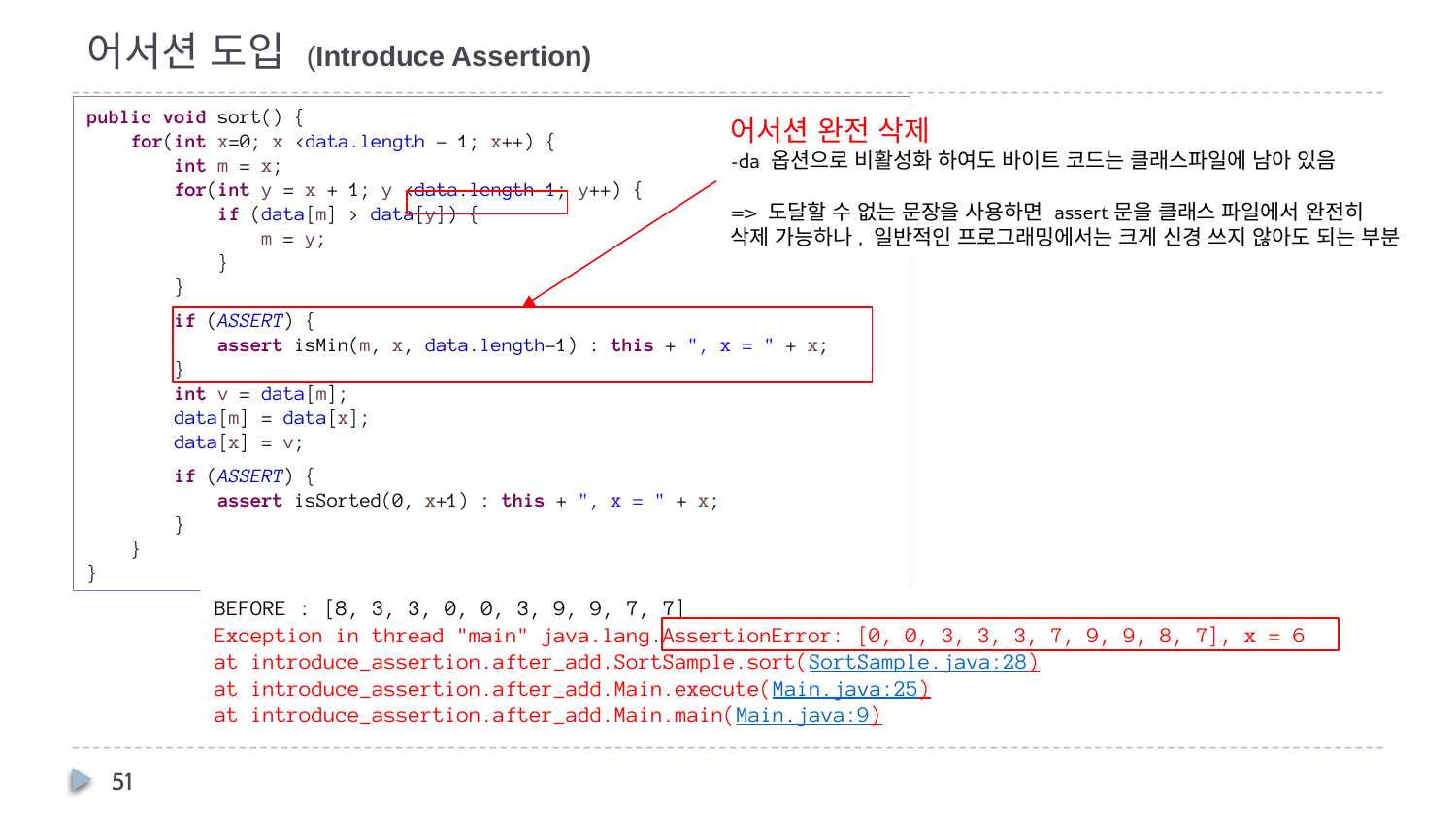

# 어서션 도입 (Introduce Assertion)
public void sort() {
    for(int x=0; x <data.length - 1; x++) {
        int m = x;
        for(int y = x + 1; y <data.length-1; y++) {
            if (data[m] > data[y]) {
                m = y;
            }
        }

        if (ASSERT) {
            assert isMin(m, x, data.length-1) : this + ", x = " + x;
        }
        int v = data[m];
        data[m] = data[x];
        data[x] = v;

        if (ASSERT) {
            assert isSorted(0, x+1) : this + ", x = " + x;
        }
    }
}
어서션 완전 삭제
-da 옵션으로 비활성화 하여도 바이트 코드는 클래스파일에 남아 있음

=> 도달할 수 없는 문장을 사용하면 assert문을 클래스 파일에서 완전히 삭제 가능하나, 일반적인 프로그래밍에서는 크게 신경 쓰지 않아도 되는 부분

BEFORE : [8, 3, 3, 0, 0, 3, 9, 9, 7, 7]
Exception in thread "main" java.lang.AssertionError: [0, 0, 3, 3, 3, 7, 9, 9, 8, 7], x = 6
at introduce_assertion.after_add.SortSample.sort(SortSample.java:28)
at introduce_assertion.after_add.Main.execute(Main.java:25)
at introduce_assertion.after_add.Main.main(Main.java:9)

51